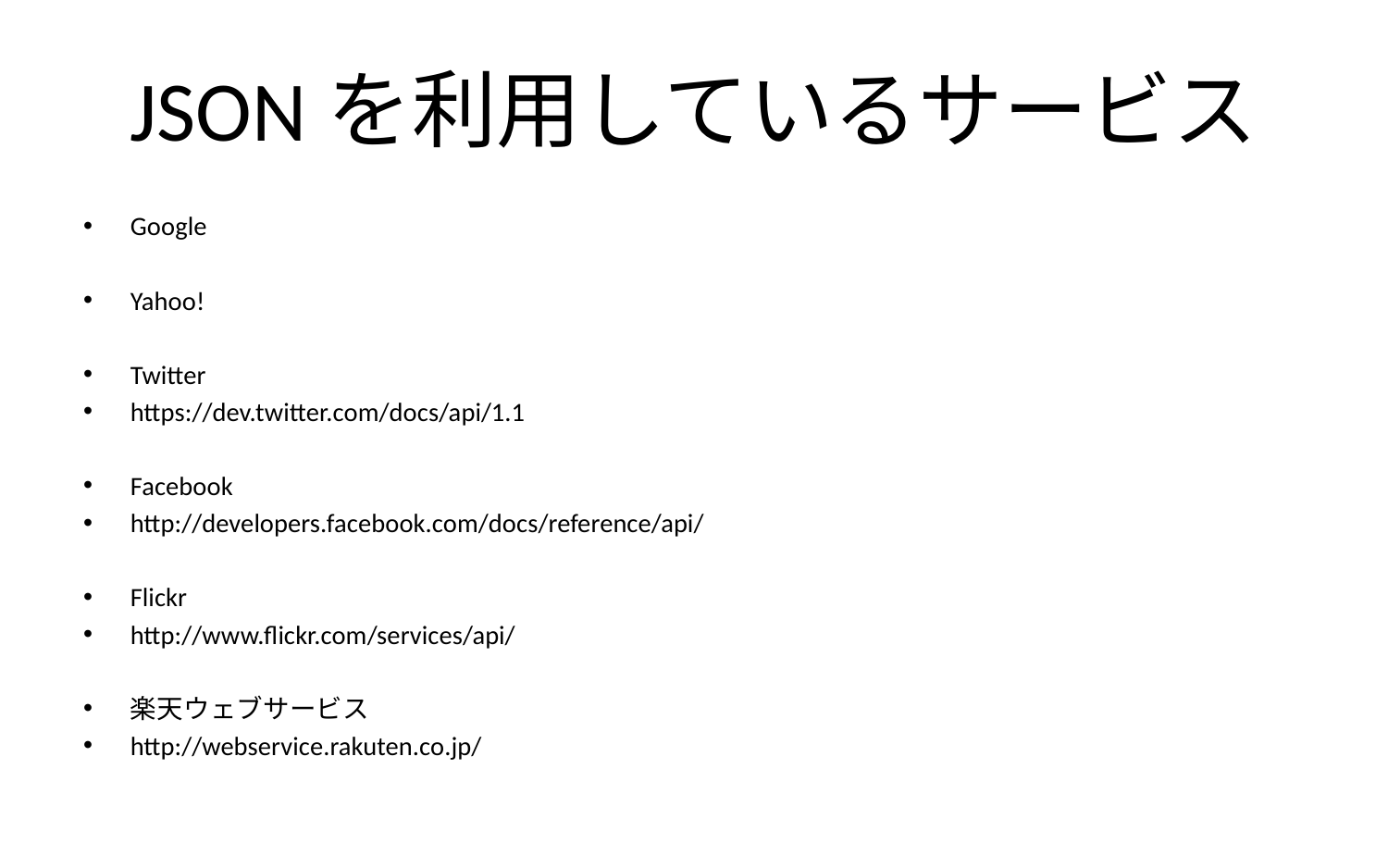

# JSONを利用しているサービス
Google

Yahoo!

Twitter
https://dev.twitter.com/docs/api/1.1

Facebook
http://developers.facebook.com/docs/reference/api/

Flickr
http://www.flickr.com/services/api/

楽天ウェブサービス
http://webservice.rakuten.co.jp/